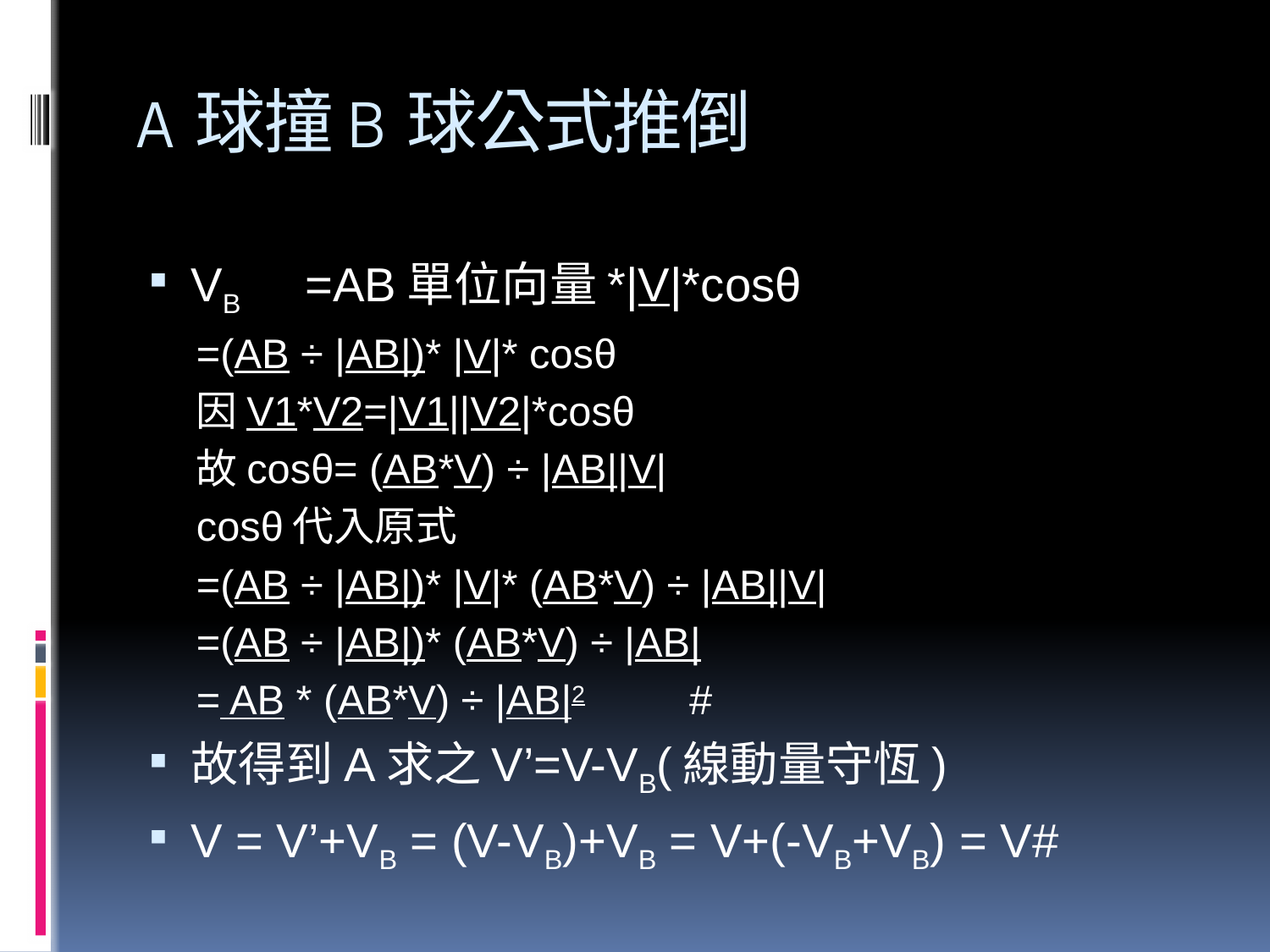

# A球撞B球公式推倒
VB	=AB單位向量*|V|*cosθ
=(AB ÷ |AB|)* |V|* cosθ
因V1*V2=|V1||V2|*cosθ
故cosθ= (AB*V) ÷ |AB||V|
cosθ代入原式
=(AB ÷ |AB|)* |V|* (AB*V) ÷ |AB||V|
=(AB ÷ |AB|)* (AB*V) ÷ |AB|
= AB * (AB*V) ÷ |AB|2	#
故得到A求之V’=V-VB(線動量守恆)
V = V’+VB = (V-VB)+VB = V+(-VB+VB) = V#